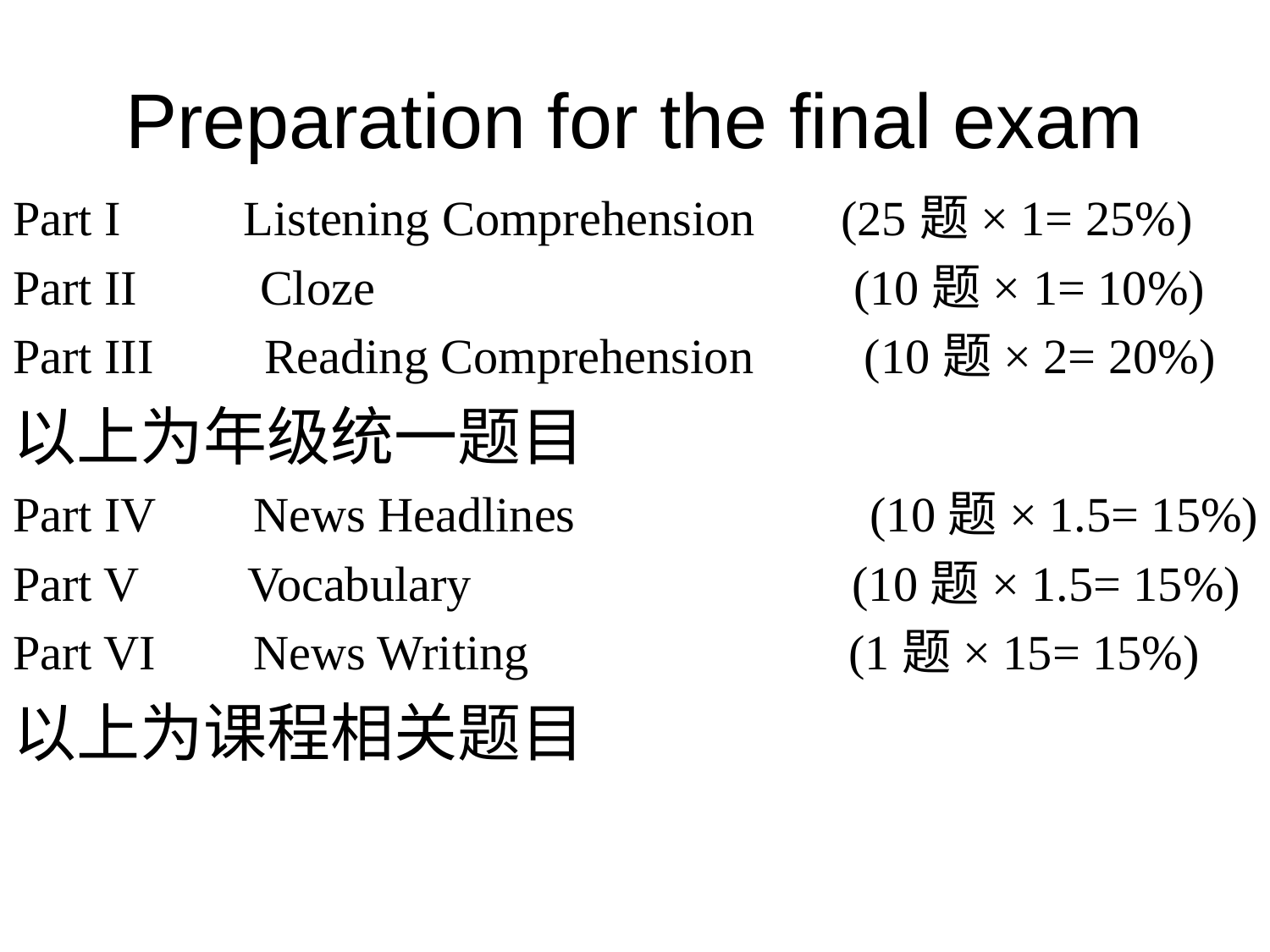

# Preparation for the final exam
Part I          Listening Comprehension       (25题× 1= 25%)
Part II          Cloze                                       (10题× 1= 10%)
Part III         Reading Comprehension         (10题× 2= 20%)
以上为年级统一题目
Part IV        News Headlines                        (10题× 1.5= 15%)
Part V         Vocabulary                               (10题× 1.5= 15%)
Part VI        News Writing                          (1题× 15= 15%)
以上为课程相关题目